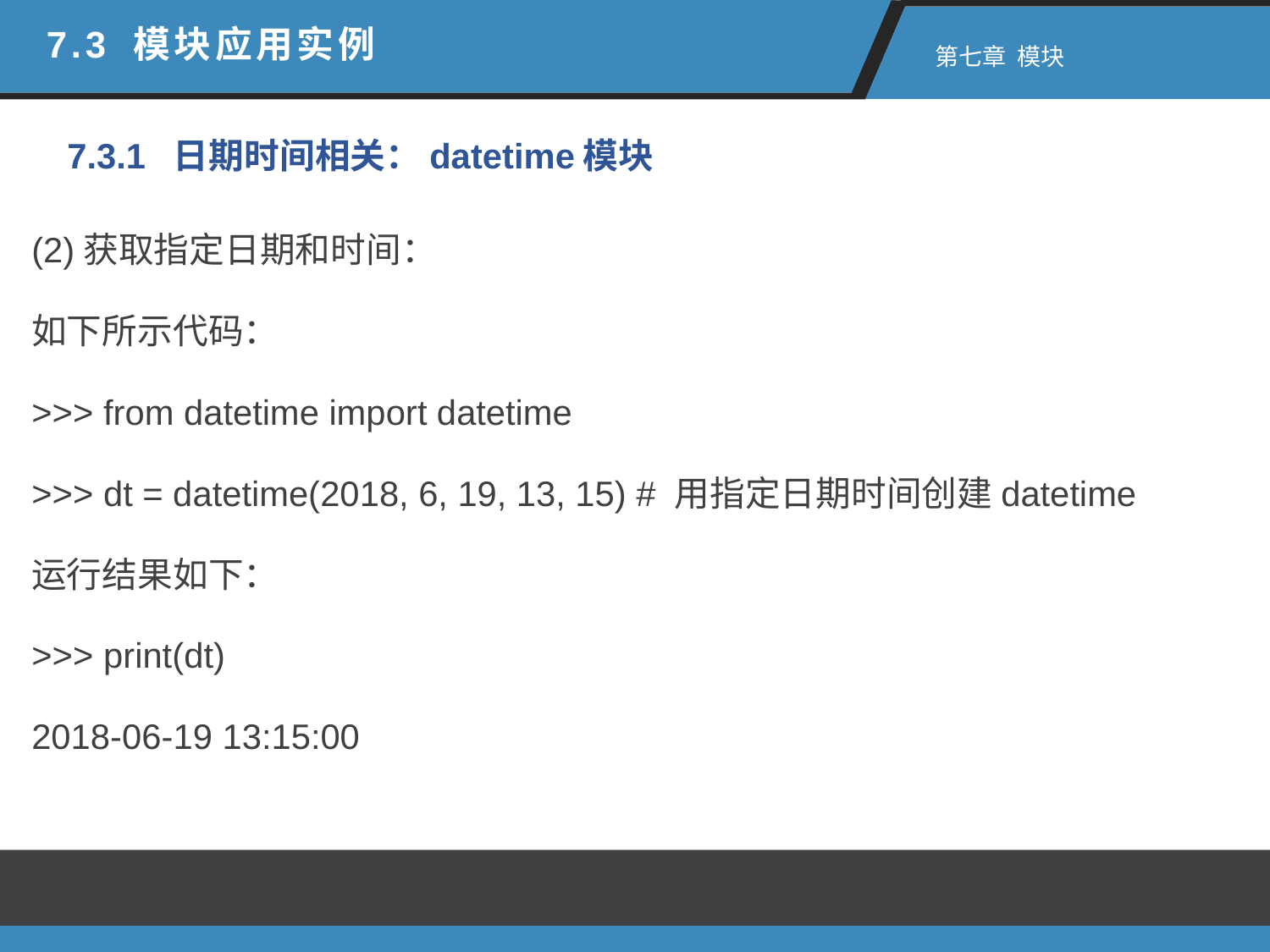

7.3 模块应用实例
  第七章  模块
7.3.1  日期时间相关：datetime模块
(2)获取指定日期和时间：
如下所示代码：
>>> from datetime import datetime
>>> dt = datetime(2018, 6, 19, 13, 15) # 用指定日期时间创建datetime
运行结果如下：
>>> print(dt)
2018-06-19 13:15:00